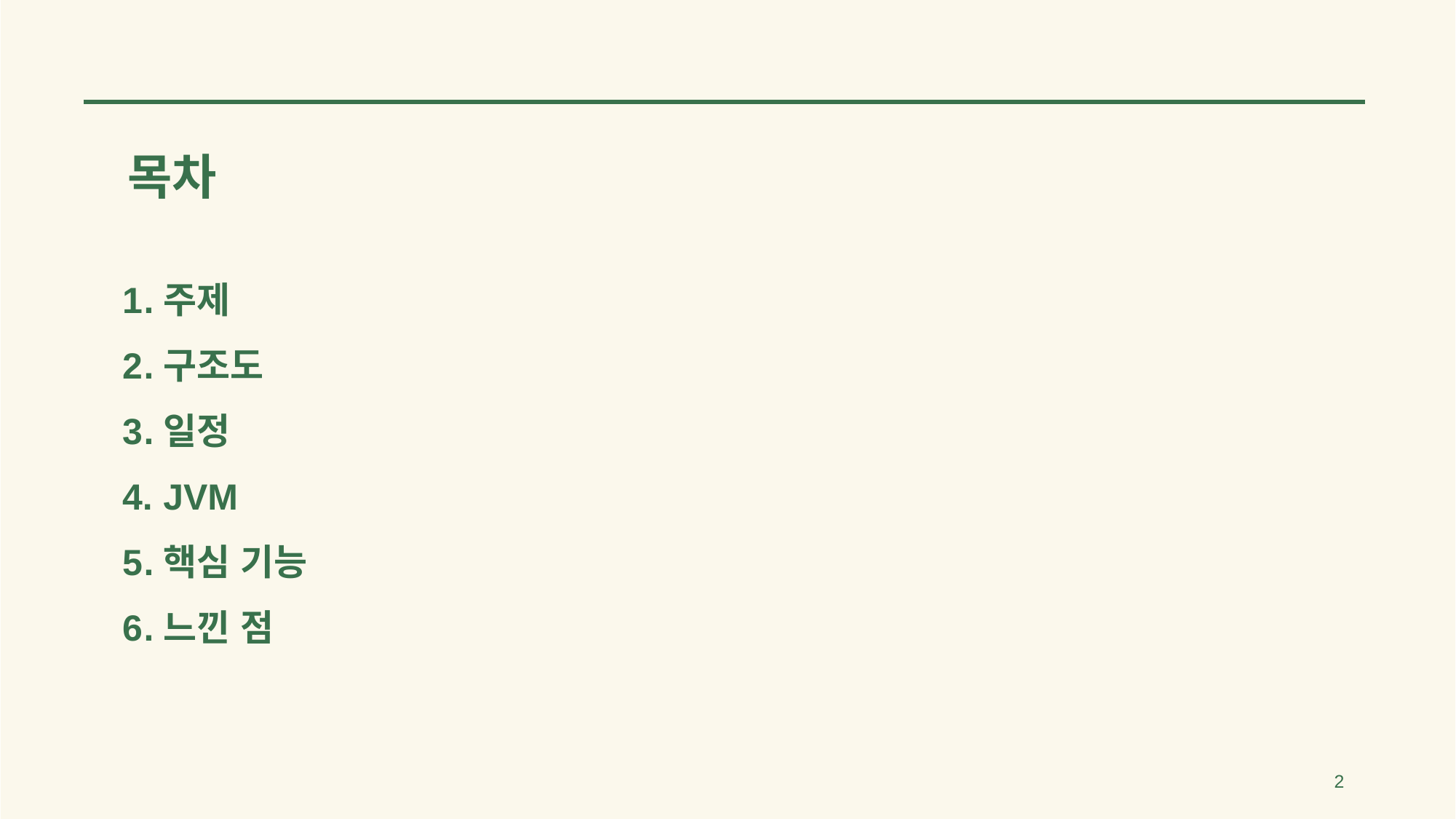

목차
주제
구조도
일정
JVM
핵심 기능
느낀 점
2